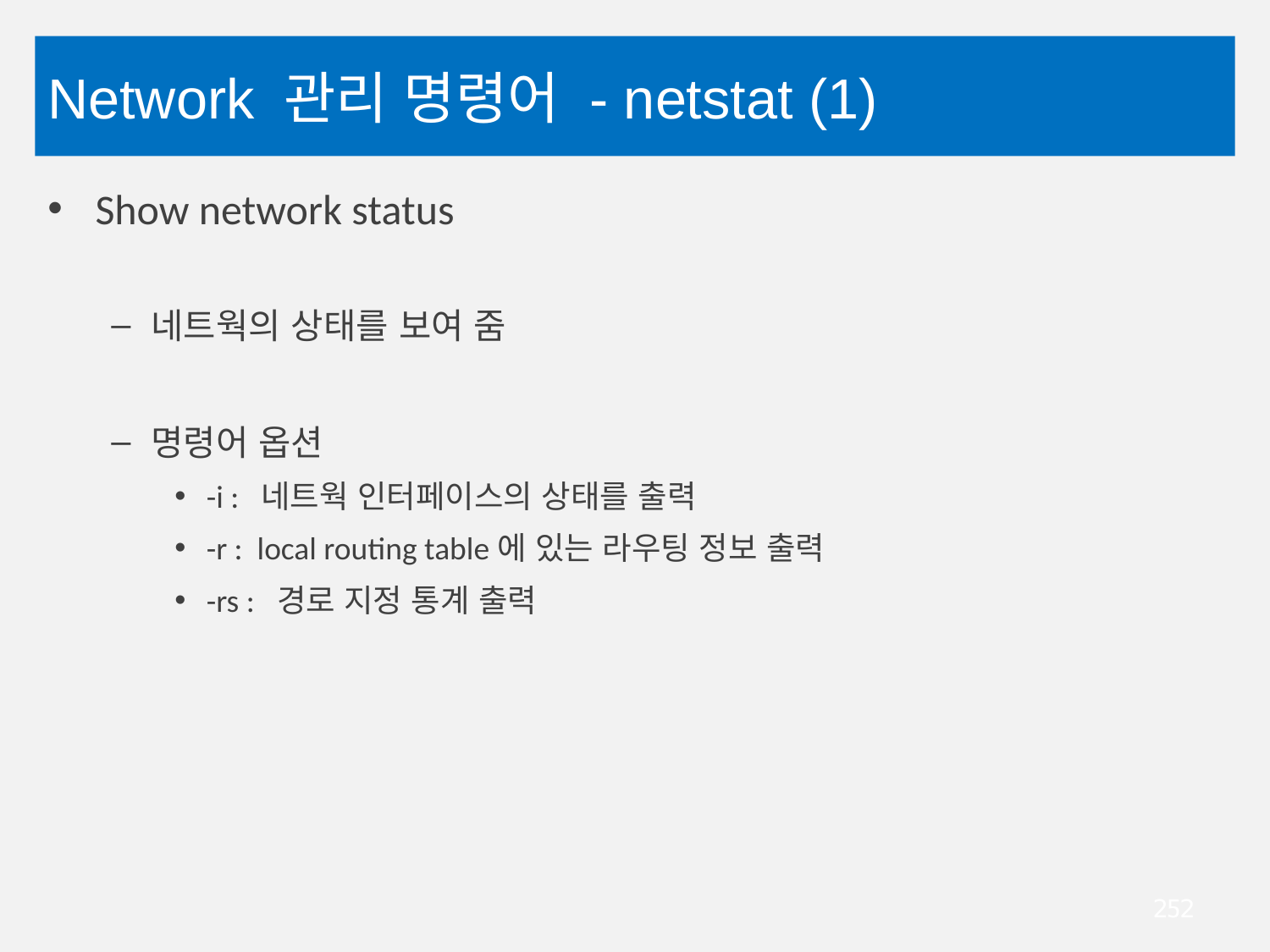

# Network 관리 명령어 - netstat (1)
Show network status

네트웍의 상태를 보여 줌

명령어 옵션
-i :  네트웍 인터페이스의 상태를 출력
-r :  local routing table에 있는 라우팅 정보 출력
-rs :  경로 지정 통계 출력
252